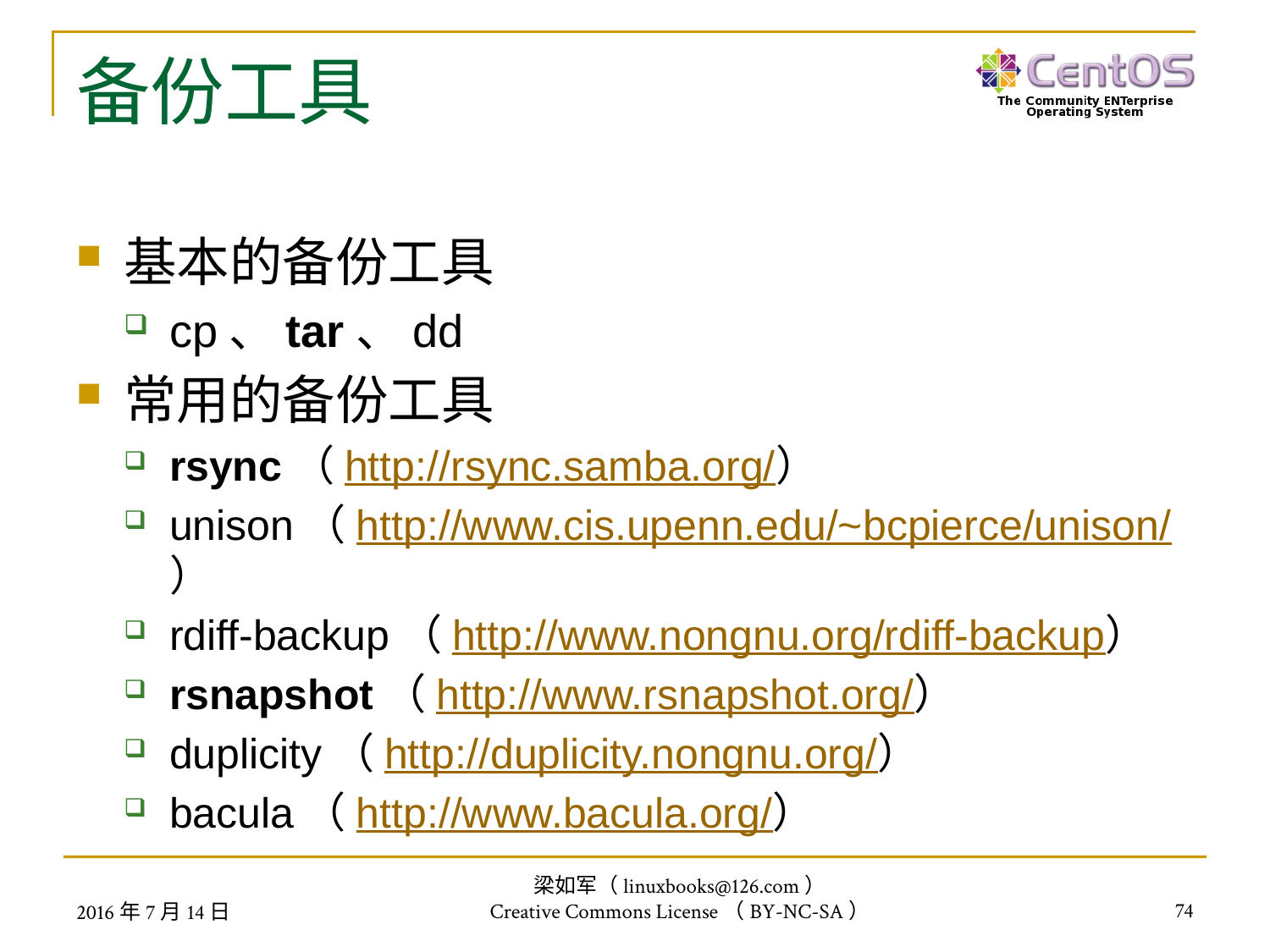

# 备份工具
基本的备份工具
cp、tar、dd
常用的备份工具
rsync（http://rsync.samba.org/）
unison（http://www.cis.upenn.edu/~bcpierce/unison/）
rdiff-backup（http://www.nongnu.org/rdiff-backup）
rsnapshot（http://www.rsnapshot.org/）
duplicity（http://duplicity.nongnu.org/）
bacula（http://www.bacula.org/）

梁如军（linuxbooks@126.com）
Creative Commons License（BY-NC-SA）
2016年7月14日
74